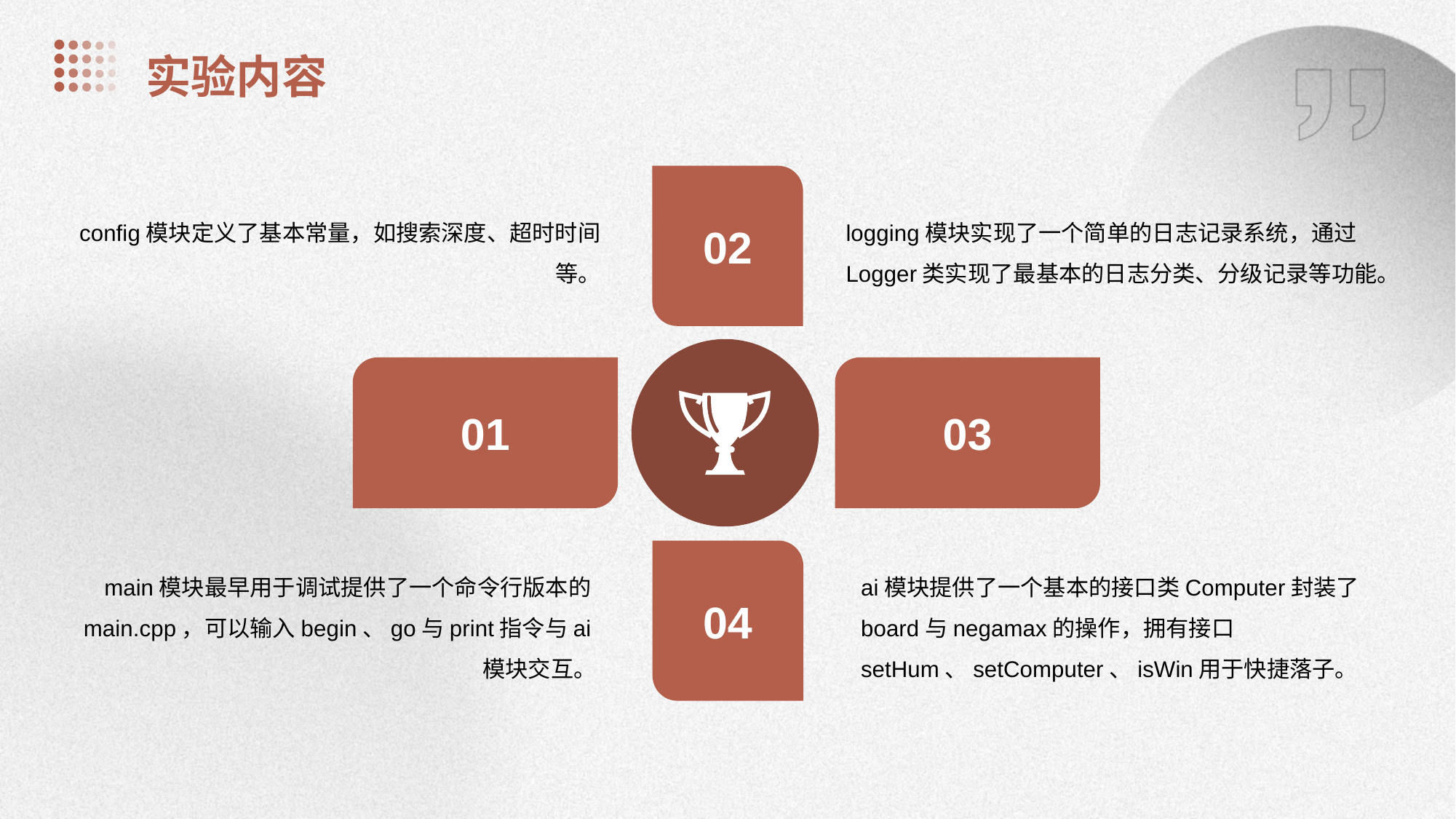

实验内容

config模块定义了基本常量，如搜索深度、超时时间等。
logging模块实现了一个简单的日志记录系统，通过Logger类实现了最基本的日志分类、分级记录等功能。
输入
标题
02

01
03

main模块最早用于调试提供了一个命令行版本的main.cpp，可以输入begin、go与print指令与ai模块交互。
ai模块提供了一个基本的接口类Computer封装了board与negamax的操作，拥有接口setHum、setComputer、isWin用于快捷落子。
04